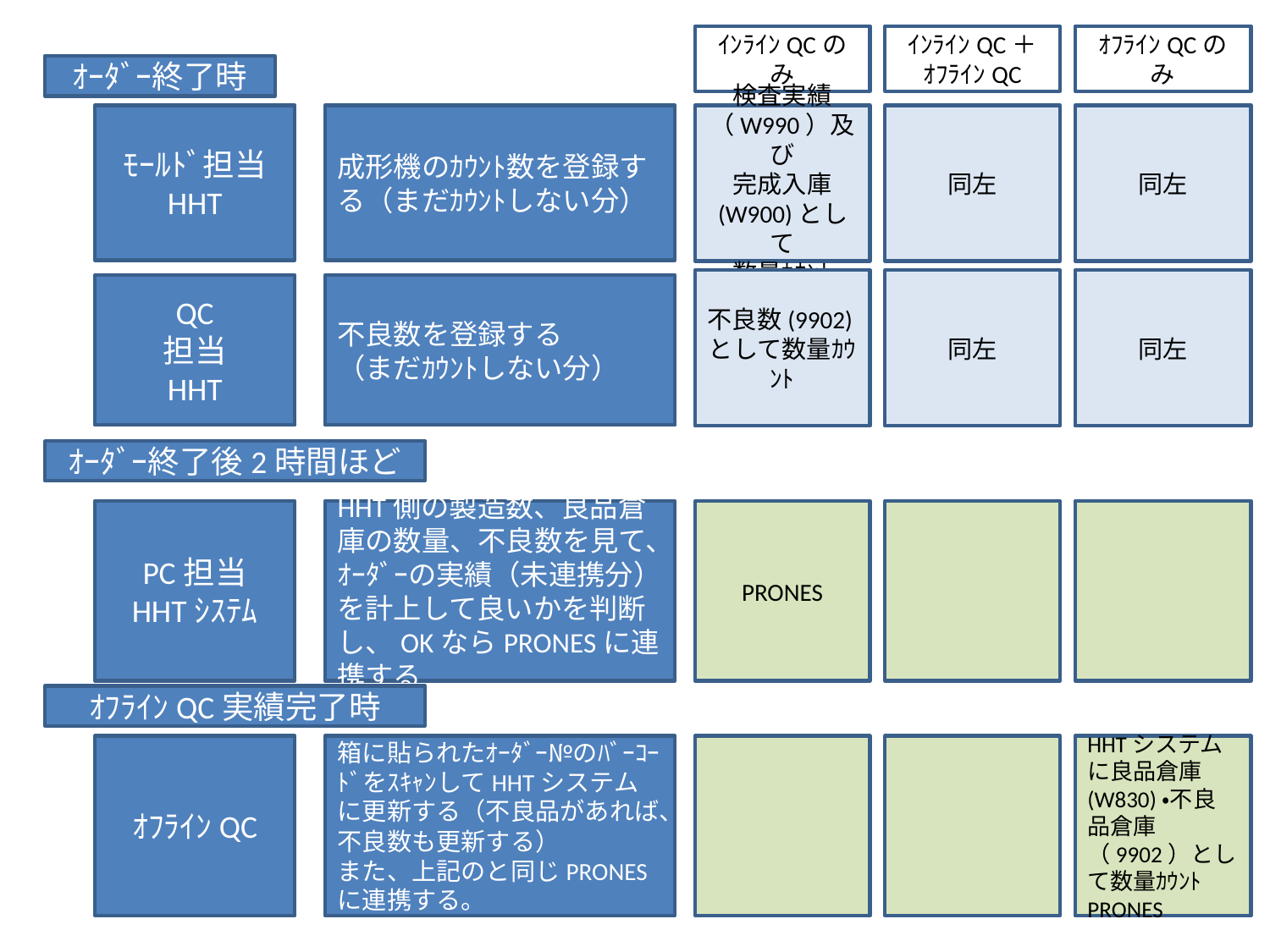

ｲﾝﾗｲﾝQCのみ
ｲﾝﾗｲﾝQC＋
ｵﾌﾗｲﾝQC
ｵﾌﾗｲﾝQCのみ
ｵｰﾀﾞｰ終了時
成形機のｶｳﾝﾄ数を登録する（まだｶｳﾝﾄしない分）
検査実績（W990）及び
完成入庫
(W900)として
数量ｶｳﾝﾄ
同左
同左
ﾓｰﾙﾄﾞ担当
HHT
不良数(9902)として数量ｶｳﾝﾄ
同左
同左
QC
担当
HHT
不良数を登録する
（まだｶｳﾝﾄしない分）
ｵｰﾀﾞｰ終了後2時間ほど
PC担当
HHTｼｽﾃﾑ
HHT側の製造数、良品倉庫の数量、不良数を見て、ｵｰﾀﾞｰの実績（未連携分）を計上して良いかを判断し、OKならPRONESに連携する
PRONES

ｵﾌﾗｲﾝQC実績完了時
ｵﾌﾗｲﾝQC
箱に貼られたｵｰﾀﾞｰ№のﾊﾞｰｺｰﾄﾞをｽｷｬﾝしてHHTシステムに更新する（不良品があれば、不良数も更新する）
また、上記のと同じPRONESに連携する。

HHTシステムに良品倉庫(W830)・不良品倉庫（9902）として数量ｶｳﾝﾄ
PRONES